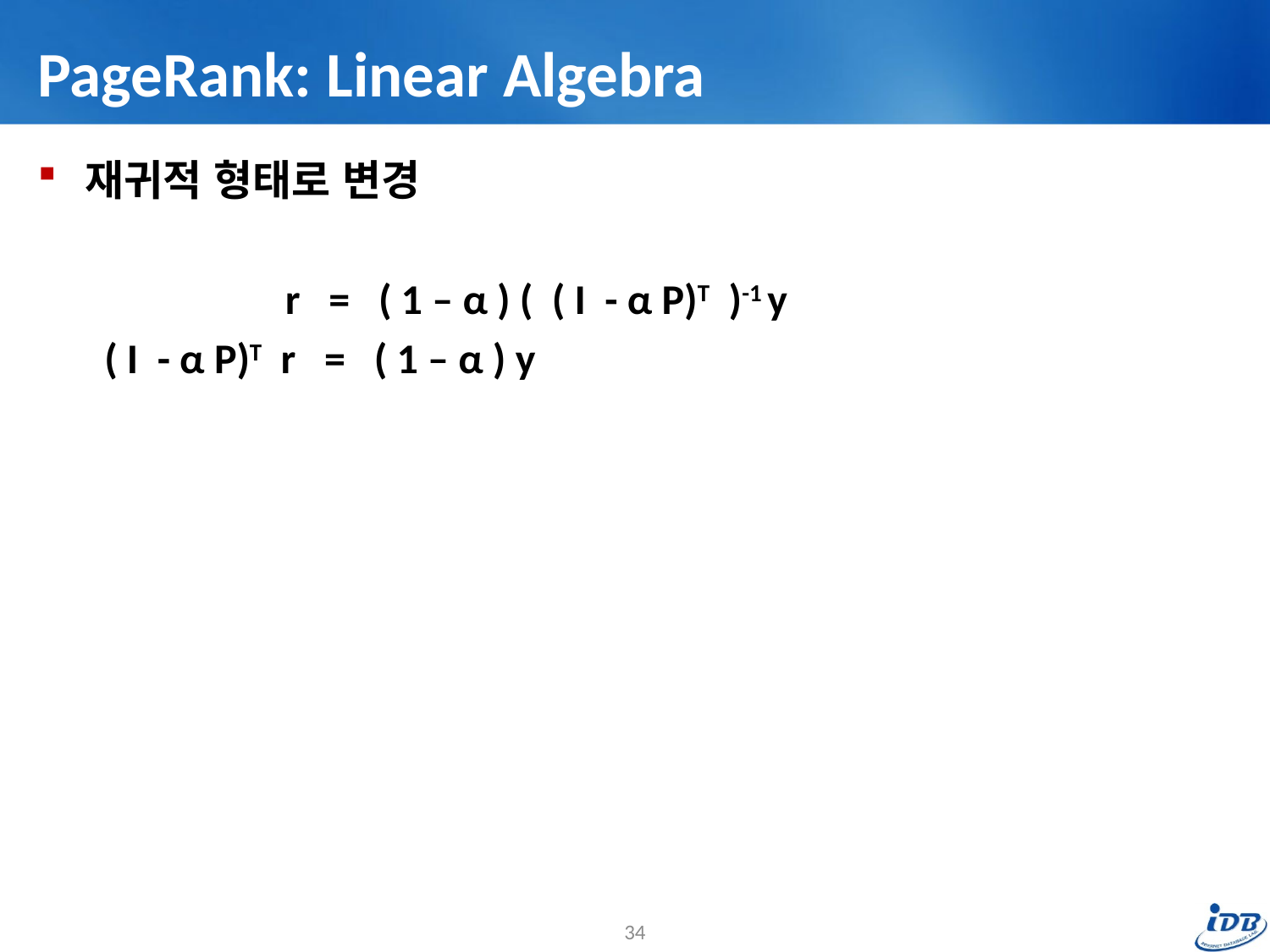

# PageRank: Linear Algebra
재귀적 형태로 변경

                          r   =   ( 1 – α ) (  ( I  - α P)T  )-1 y
       ( I  - α P)T  r   =   ( 1 – α ) y

34